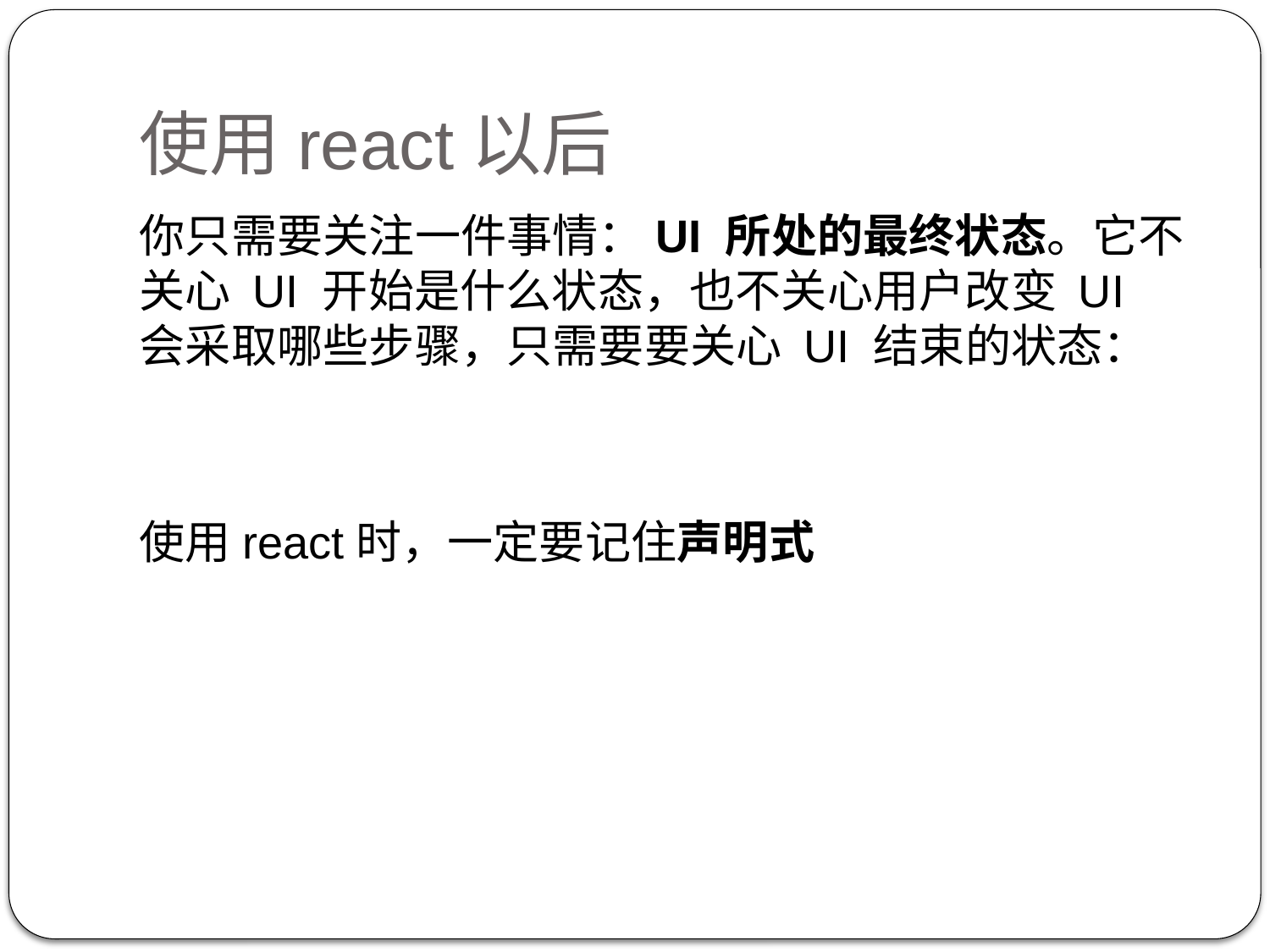

# 使用react以后
你只需要关注一件事情：UI 所处的最终状态。它不关心 UI 开始是什么状态，也不关心用户改变 UI 会采取哪些步骤，只需要要关心 UI 结束的状态：

使用react时，一定要记住声明式